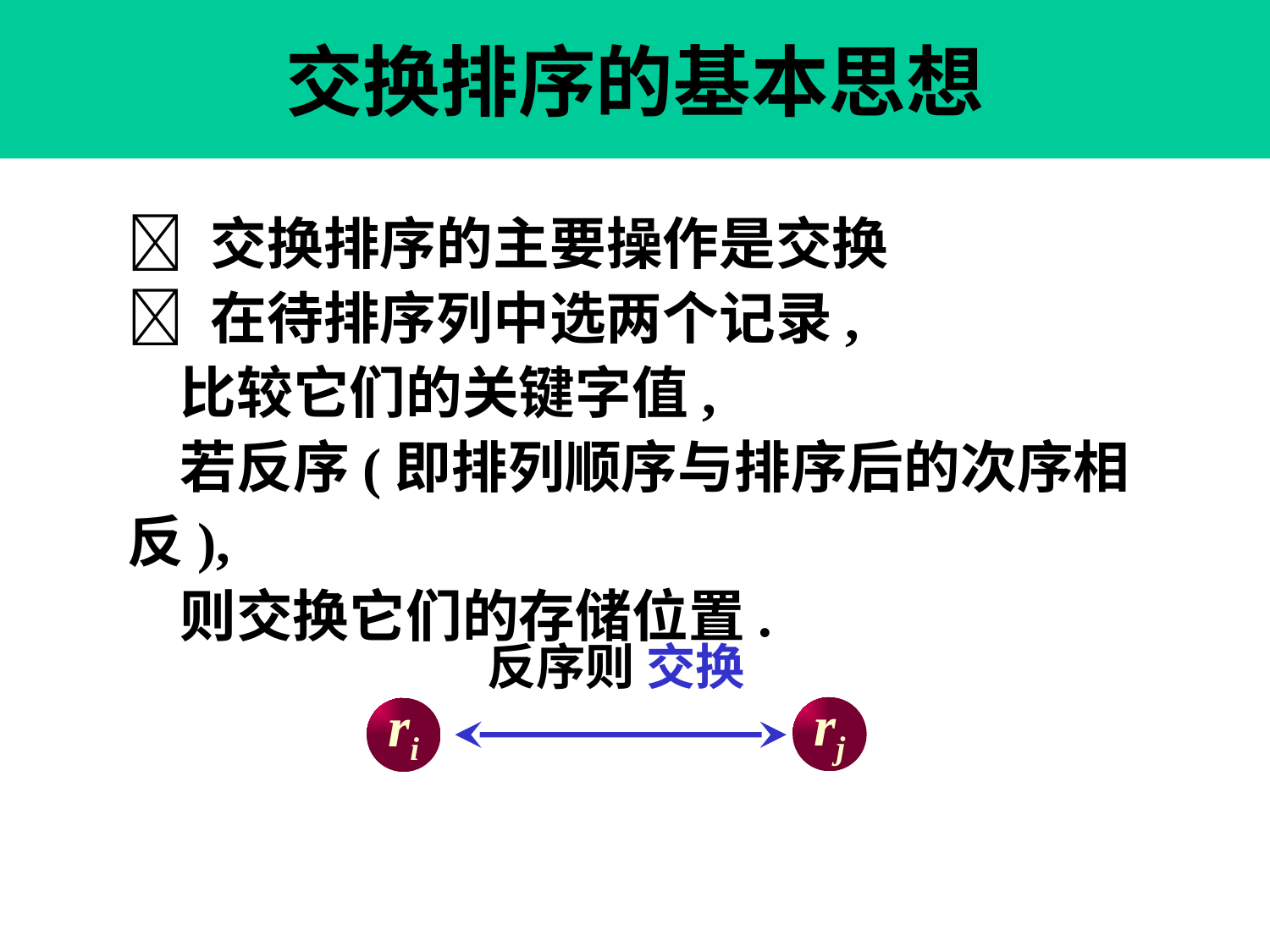

第 46 页
# 交换排序的基本思想
• 交换排序的主要操作是交换
• 在待排序列中选两个记录,
   比较它们的关键字值,
   若反序(即排列顺序与排序后的次序相反),
   则交换它们的存储位置.
反序则 交换
rj
ri